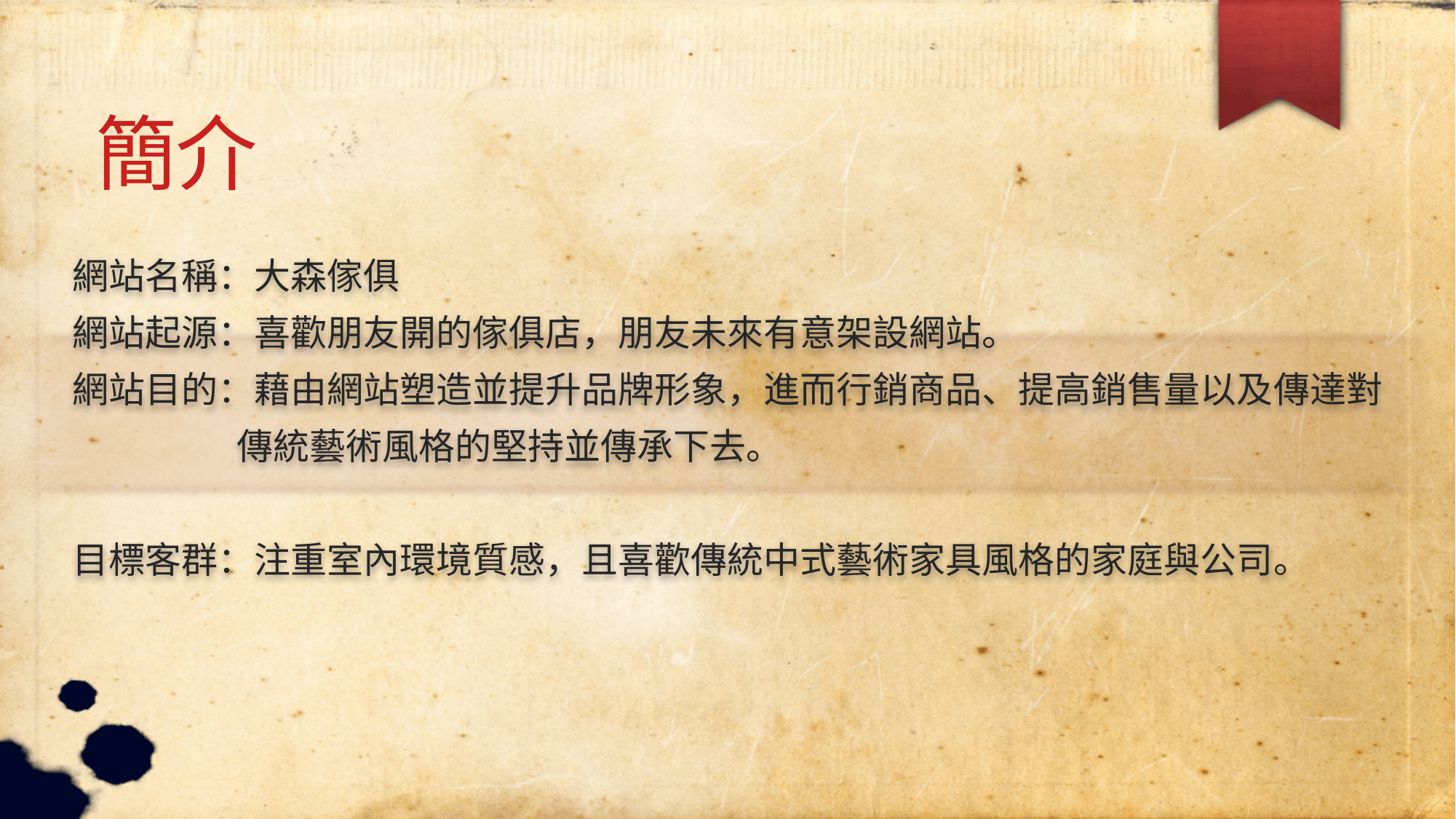

簡介
網站名稱：大森傢俱
網站起源：喜歡朋友開的傢俱店，朋友未來有意架設網站。
網站目的：藉由網站塑造並提升品牌形象，進而行銷商品、提高銷售量以及傳達對
                   傳統藝術風格的堅持並傳承下去。

目標客群：注重室內環境質感，且喜歡傳統中式藝術家具風格的家庭與公司。